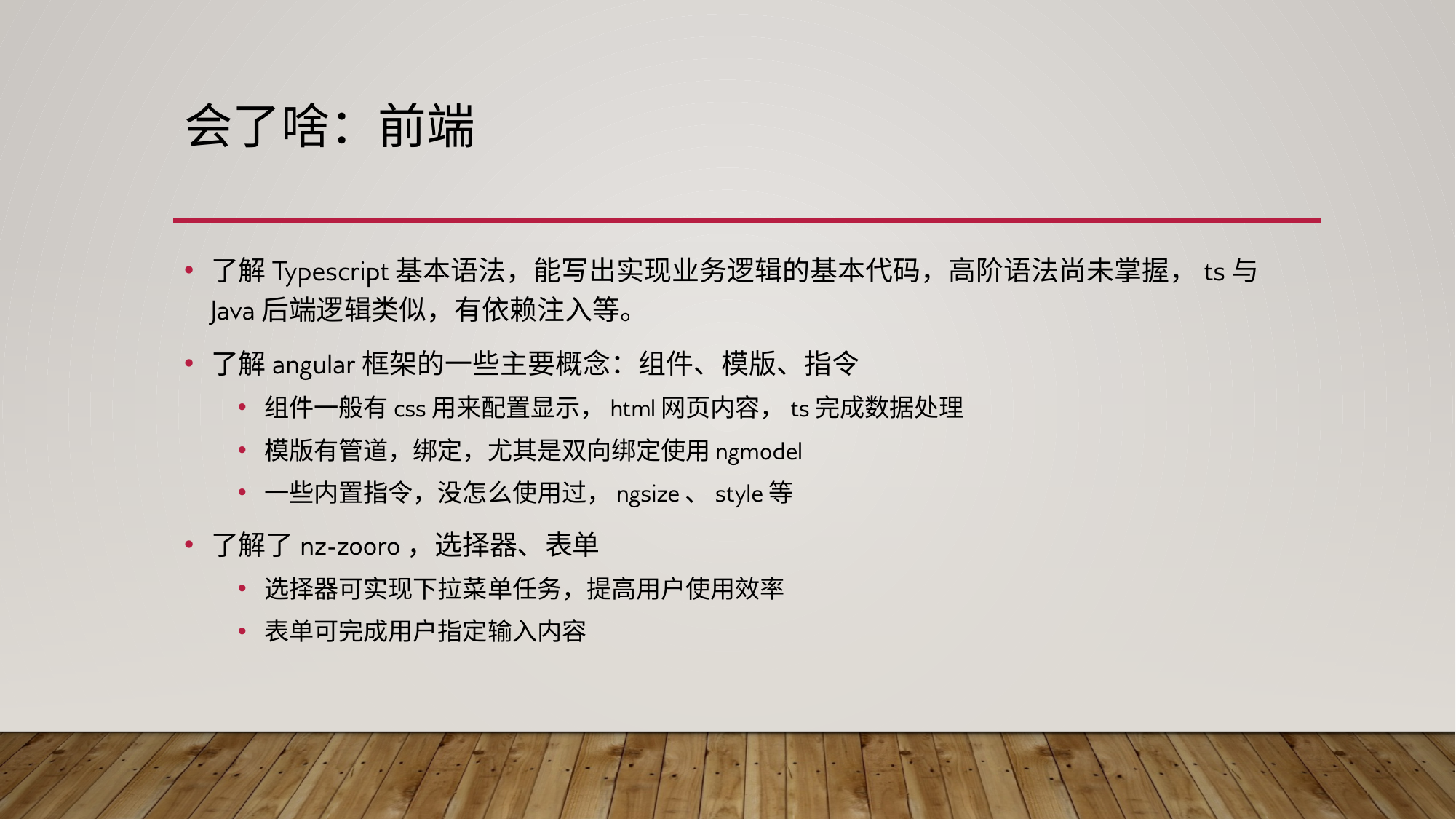

# 会了啥：前端
了解Typescript基本语法，能写出实现业务逻辑的基本代码，高阶语法尚未掌握，ts与Java后端逻辑类似，有依赖注入等。
了解angular框架的一些主要概念：组件、模版、指令
组件一般有css用来配置显示，html网页内容，ts完成数据处理
模版有管道，绑定，尤其是双向绑定使用ngmodel
一些内置指令，没怎么使用过，ngsize、style等
了解了nz-zooro，选择器、表单
选择器可实现下拉菜单任务，提高用户使用效率
表单可完成用户指定输入内容